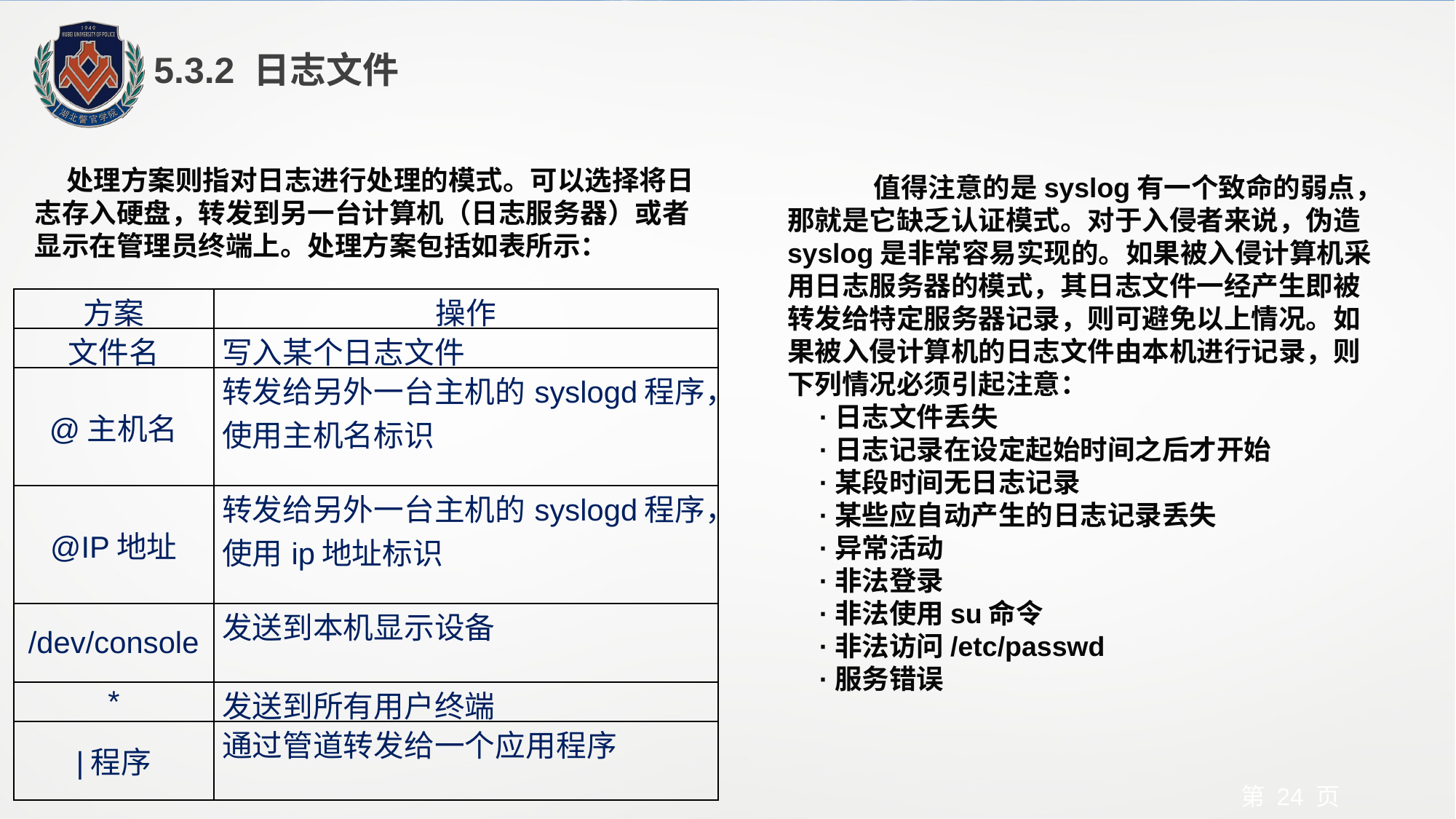

5.3.2 日志文件

　　值得注意的是syslog有一个致命的弱点，那就是它缺乏认证模式。对于入侵者来说，伪造syslog是非常容易实现的。如果被入侵计算机采用日志服务器的模式，其日志文件一经产生即被转发给特定服务器记录，则可避免以上情况。如果被入侵计算机的日志文件由本机进行记录，则下列情况必须引起注意：
·日志文件丢失
·日志记录在设定起始时间之后才开始
·某段时间无日志记录
·某些应自动产生的日志记录丢失
·异常活动
·非法登录
·非法使用su命令
·非法访问/etc/passwd
·服务错误
处理方案则指对日志进行处理的模式。可以选择将日志存入硬盘，转发到另一台计算机（日志服务器）或者显示在管理员终端上。处理方案包括如表所示：
| 方案 | 操作 |
| --- | --- |
| 文件名 | 写入某个日志文件 |
| @主机名 | 转发给另外一台主机的syslogd程序，使用主机名标识 |
| @IP地址 | 转发给另外一台主机的syslogd程序，使用ip地址标识 |
| /dev/console | 发送到本机显示设备 |
| \* | 发送到所有用户终端 |
| |程序 | 通过管道转发给一个应用程序 |